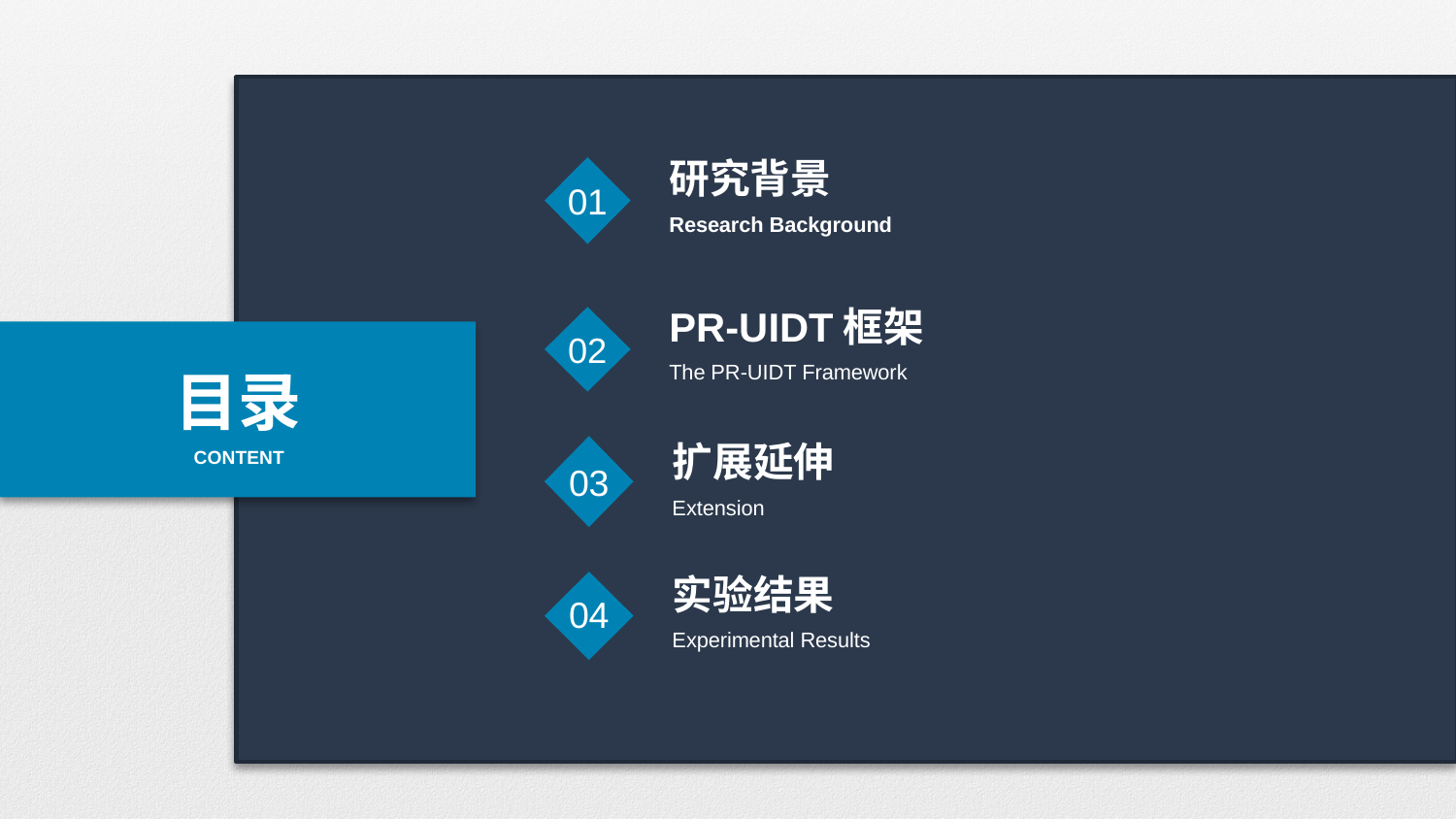

01
研究背景
Research Background
PR-UIDT框架
The PR-UIDT Framework
02

目录
CONTENT
03
扩展延伸
Extension
04
实验结果
Experimental Results